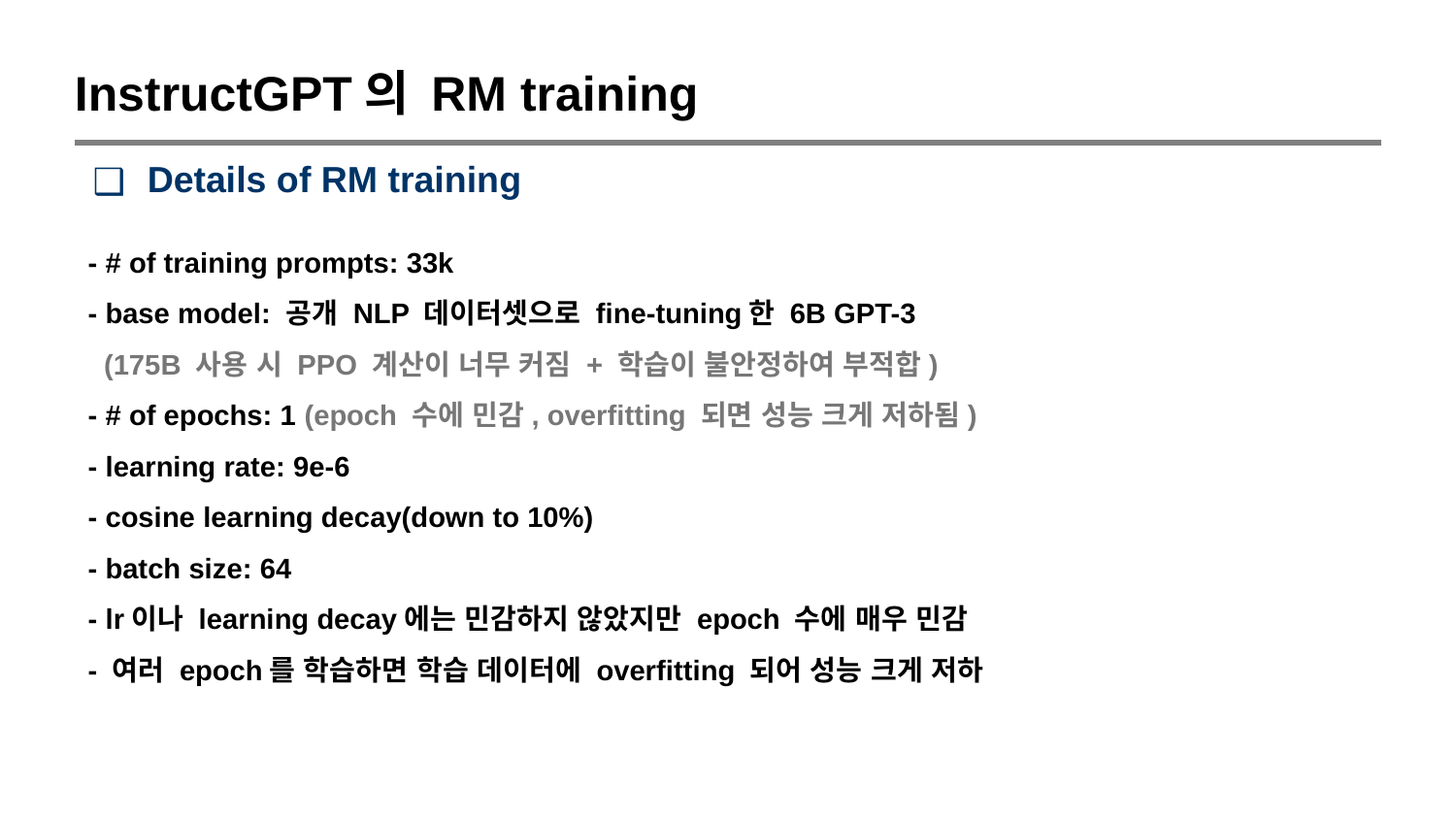

InstructGPT의 RM training
Details of RM training
- # of training prompts: 33k
- base model: 공개 NLP 데이터셋으로 fine-tuning한 6B GPT-3
  (175B 사용 시 PPO 계산이 너무 커짐 + 학습이 불안정하여 부적합)
- # of epochs: 1 (epoch 수에 민감, overfitting 되면 성능 크게 저하됨)
- learning rate: 9e-6
- cosine learning decay(down to 10%)
- batch size: 64
- lr이나 learning decay에는 민감하지 않았지만 epoch 수에 매우 민감
- 여러 epoch를 학습하면 학습 데이터에 overfitting 되어 성능 크게 저하